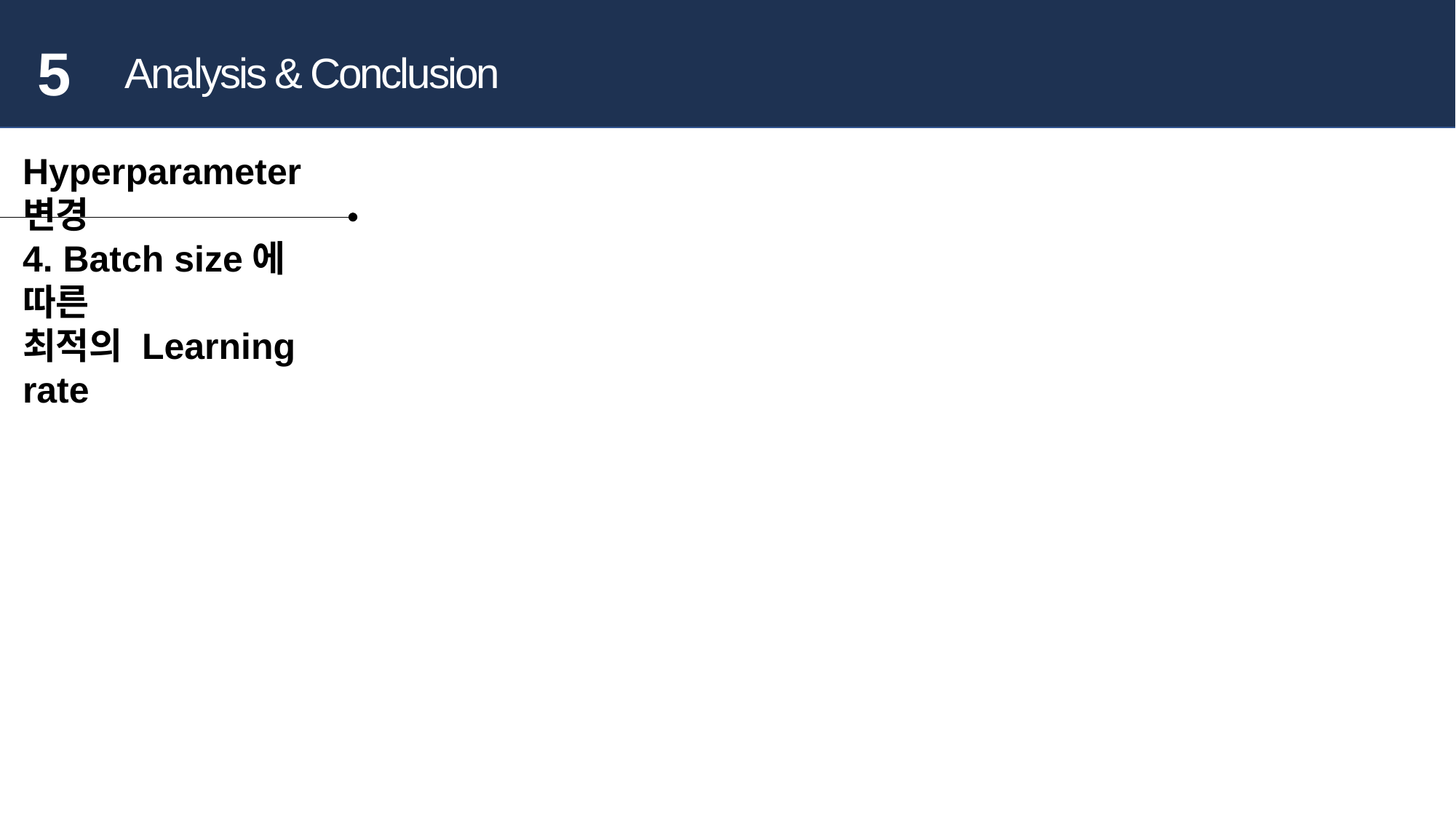

5
Analysis & Conclusion
Hyperparameter 변경
4. Batch size에 따른
최적의 Learning rate